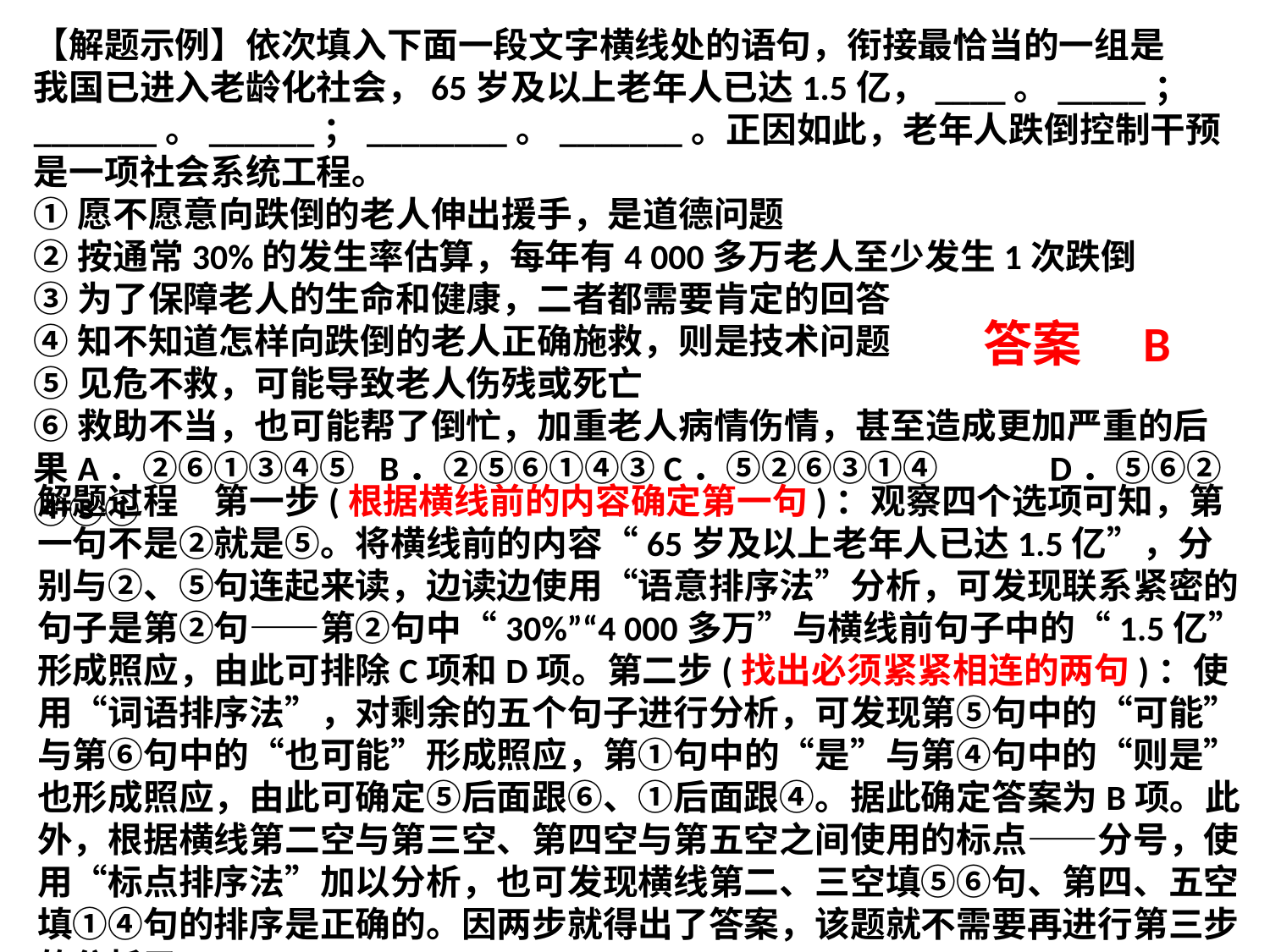

【解题示例】依次填入下面一段文字横线处的语句，衔接最恰当的一组是
我国已进入老龄化社会，65岁及以上老年人已达1.5亿，____。_____；_______。______；________。_______。正因如此，老年人跌倒控制干预是一项社会系统工程。
①愿不愿意向跌倒的老人伸出援手，是道德问题
②按通常30%的发生率估算，每年有4 000多万老人至少发生1次跌倒
③为了保障老人的生命和健康，二者都需要肯定的回答
④知不知道怎样向跌倒的老人正确施救，则是技术问题
⑤见危不救，可能导致老人伤残或死亡
⑥救助不当，也可能帮了倒忙，加重老人病情伤情，甚至造成更加严重的后果A．②⑥①③④⑤  B．②⑤⑥①④③C．⑤②⑥③①④  	D．⑤⑥②④③①
答案　B
解题过程　第一步(根据横线前的内容确定第一句)：观察四个选项可知，第一句不是②就是⑤。将横线前的内容“65岁及以上老年人已达1.5亿”，分别与②、⑤句连起来读，边读边使用“语意排序法”分析，可发现联系紧密的句子是第②句——第②句中“30%”“4 000多万”与横线前句子中的“1.5亿”形成照应，由此可排除C项和D项。第二步(找出必须紧紧相连的两句)：使用“词语排序法”，对剩余的五个句子进行分析，可发现第⑤句中的“可能”与第⑥句中的“也可能”形成照应，第①句中的“是”与第④句中的“则是”也形成照应，由此可确定⑤后面跟⑥、①后面跟④。据此确定答案为B项。此外，根据横线第二空与第三空、第四空与第五空之间使用的标点——分号，使用“标点排序法”加以分析，也可发现横线第二、三空填⑤⑥句、第四、五空填①④句的排序是正确的。因两步就得出了答案，该题就不需要再进行第三步的分析了。